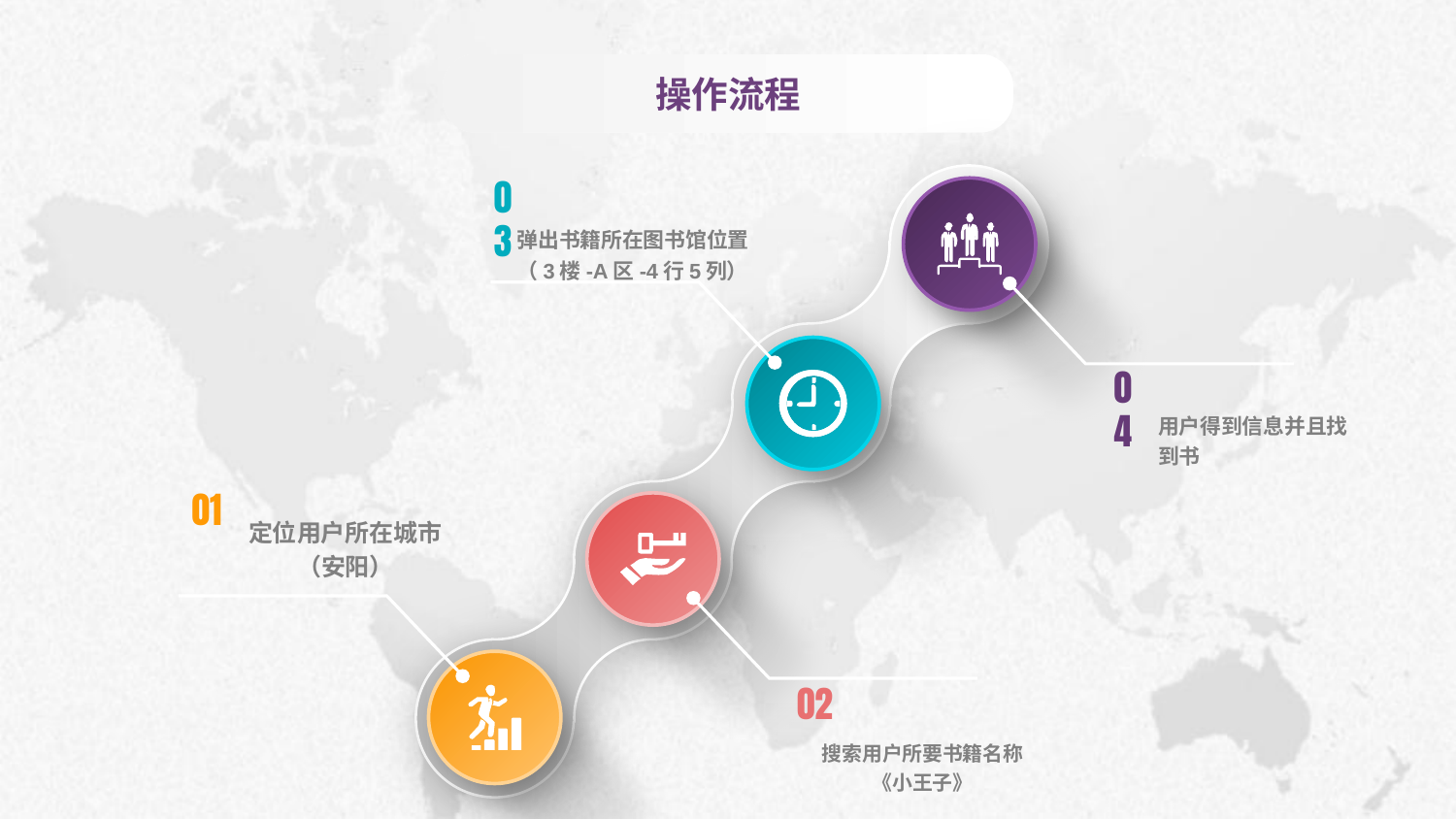

操作流程

03
弹出书籍所在图书馆位置（3楼-A区-4行5列）

04
用户得到信息并且找到书

01
定位用户所在城市（安阳）

02
搜索用户所要书籍名称《小王子》